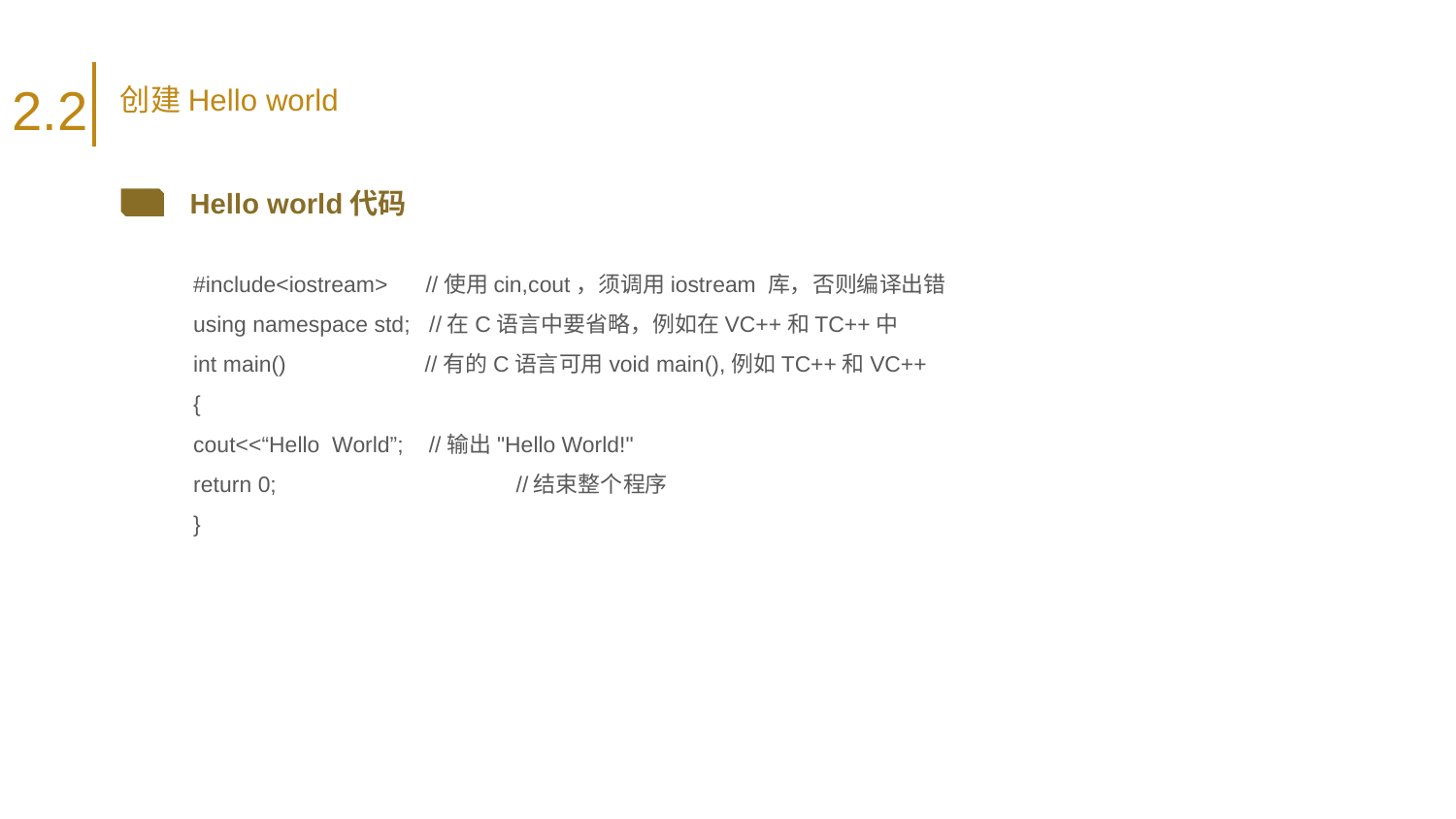

2.2
创建Hello world

Hello world代码

### Chart

| Category |
|---|
#include<iostream>      //使用cin,cout，须调用iostream 库，否则编译出错
using namespace std;   //在C语言中要省略，例如在VC++和TC++中
int main()                      //有的C语言可用void main(),例如TC++和VC++
{
cout<<“Hello  World”;    //输出"Hello World!"
return 0;                	     //结束整个程序
}